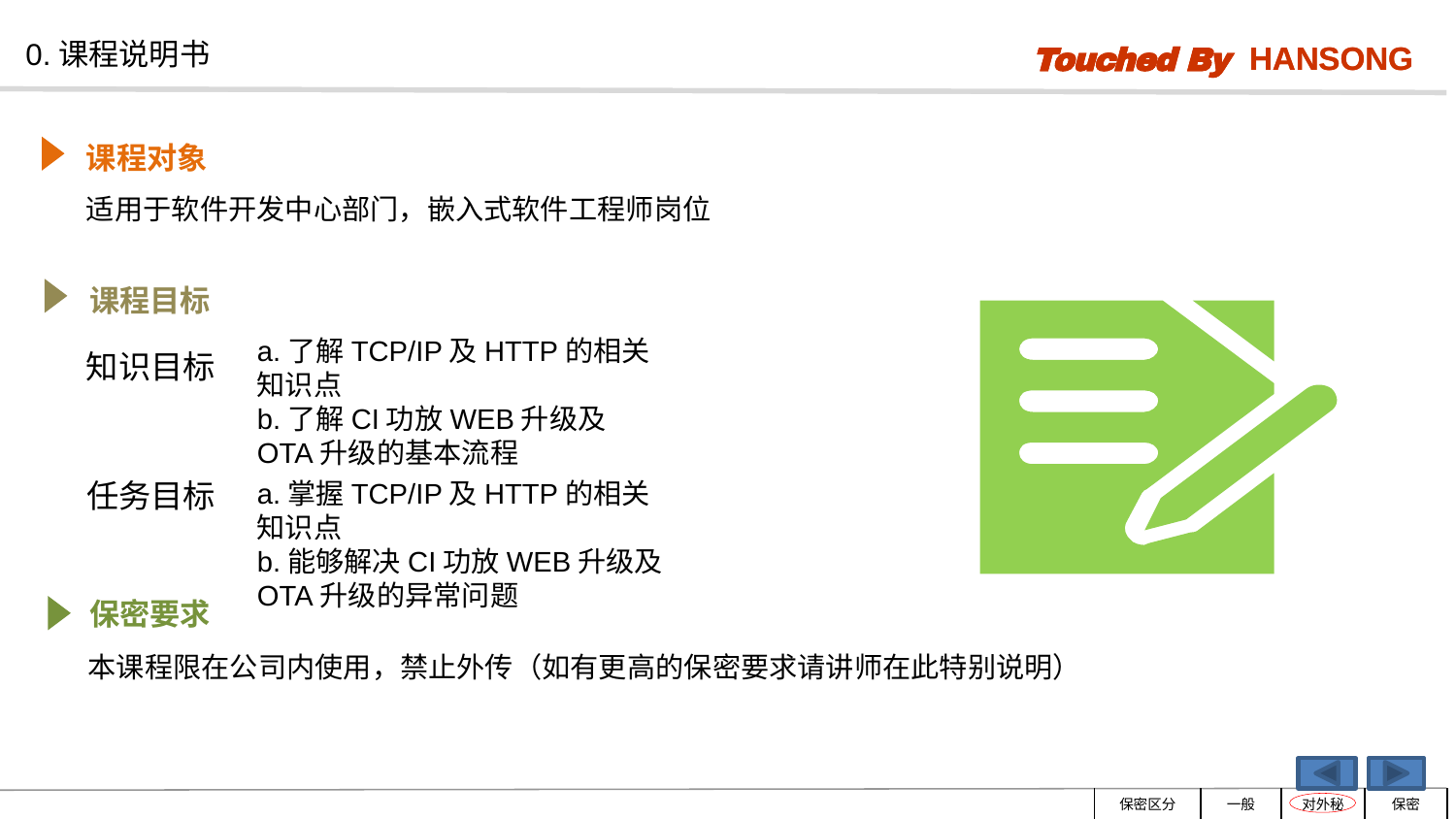

0.课程说明书
Touched By  HANSONG
课程对象

适用于软件开发中心部门，嵌入式软件工程师岗位
课程目标

a.了解TCP/IP及HTTP的相关知识点
b.了解CI功放WEB升级及OTA升级的基本流程
知识目标
任务目标
a.掌握TCP/IP及HTTP的相关知识点
b.能够解决CI功放WEB升级及OTA升级的异常问题

保密要求

本课程限在公司内使用，禁止外传（如有更高的保密要求请讲师在此特别说明）